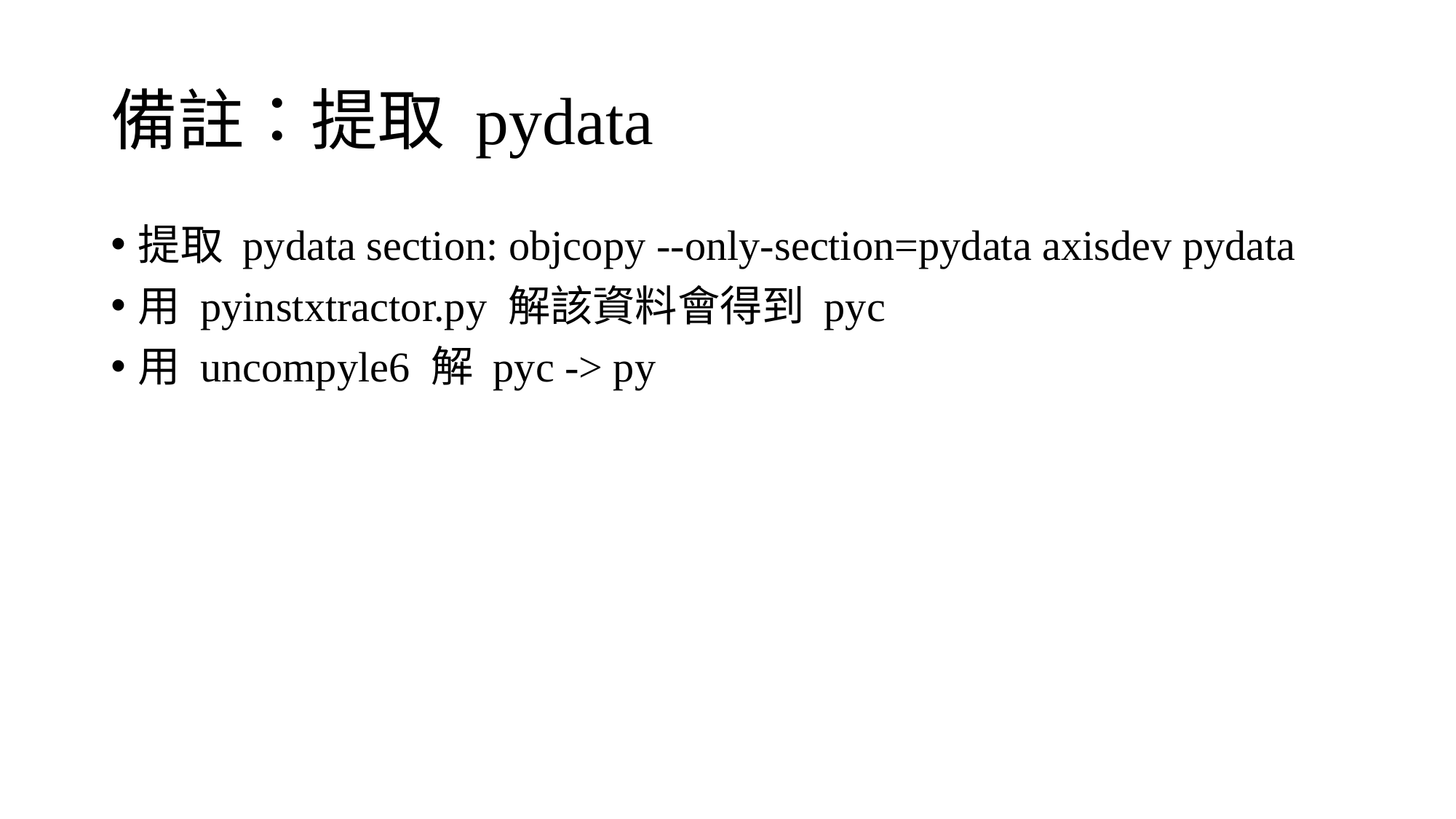

# 備註：提取 pydata
提取 pydata section: objcopy --only-section=pydata axisdev pydata
用 pyinstxtractor.py 解該資料會得到 pyc
用 uncompyle6 解 pyc -> py